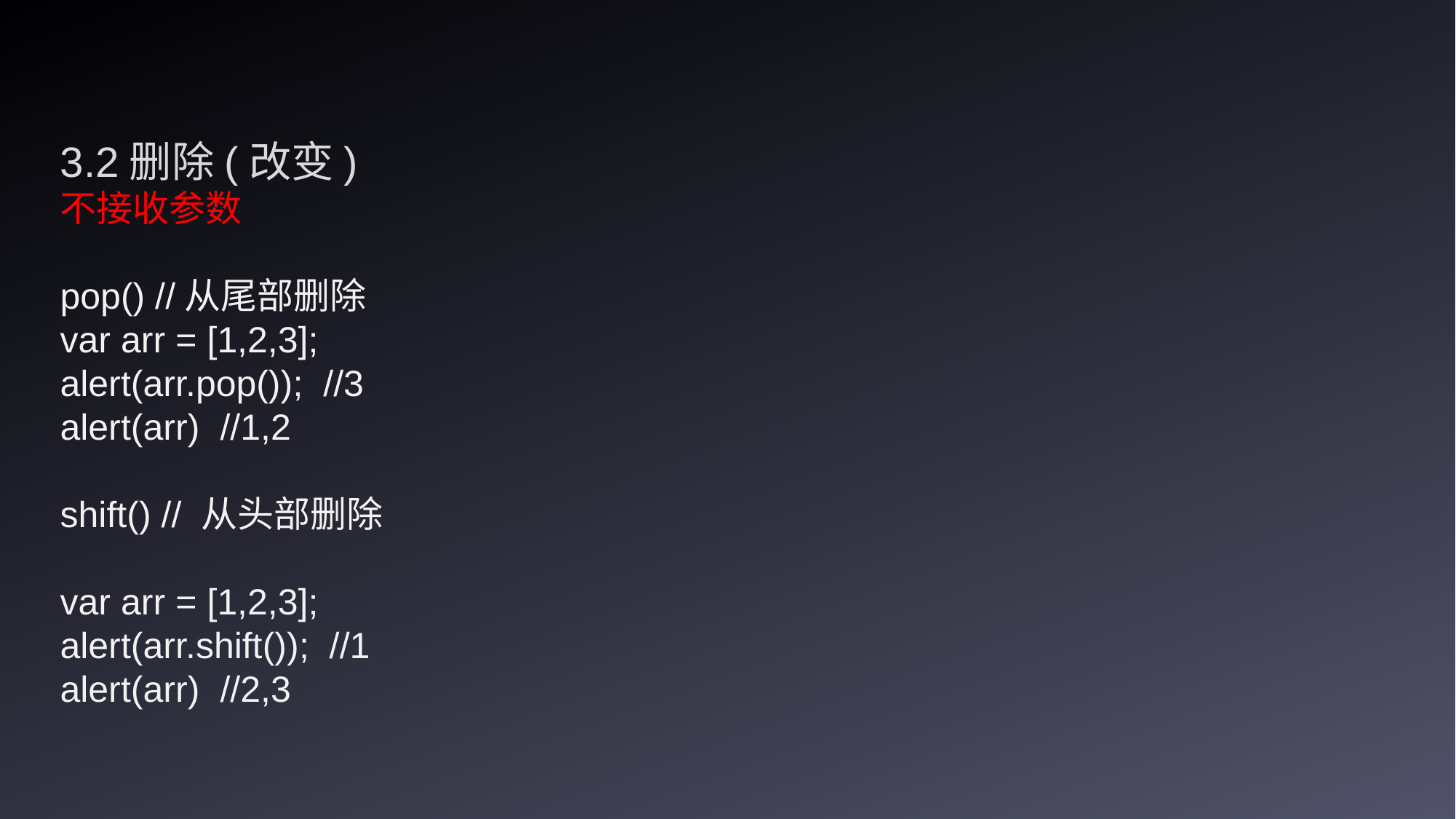

3.2删除(改变)
不接收参数

pop() //从尾部删除
var arr = [1,2,3];
alert(arr.pop());  //3
alert(arr)  //1,2

shift() // 从头部删除

var arr = [1,2,3];
alert(arr.shift());  //1
alert(arr)  //2,3